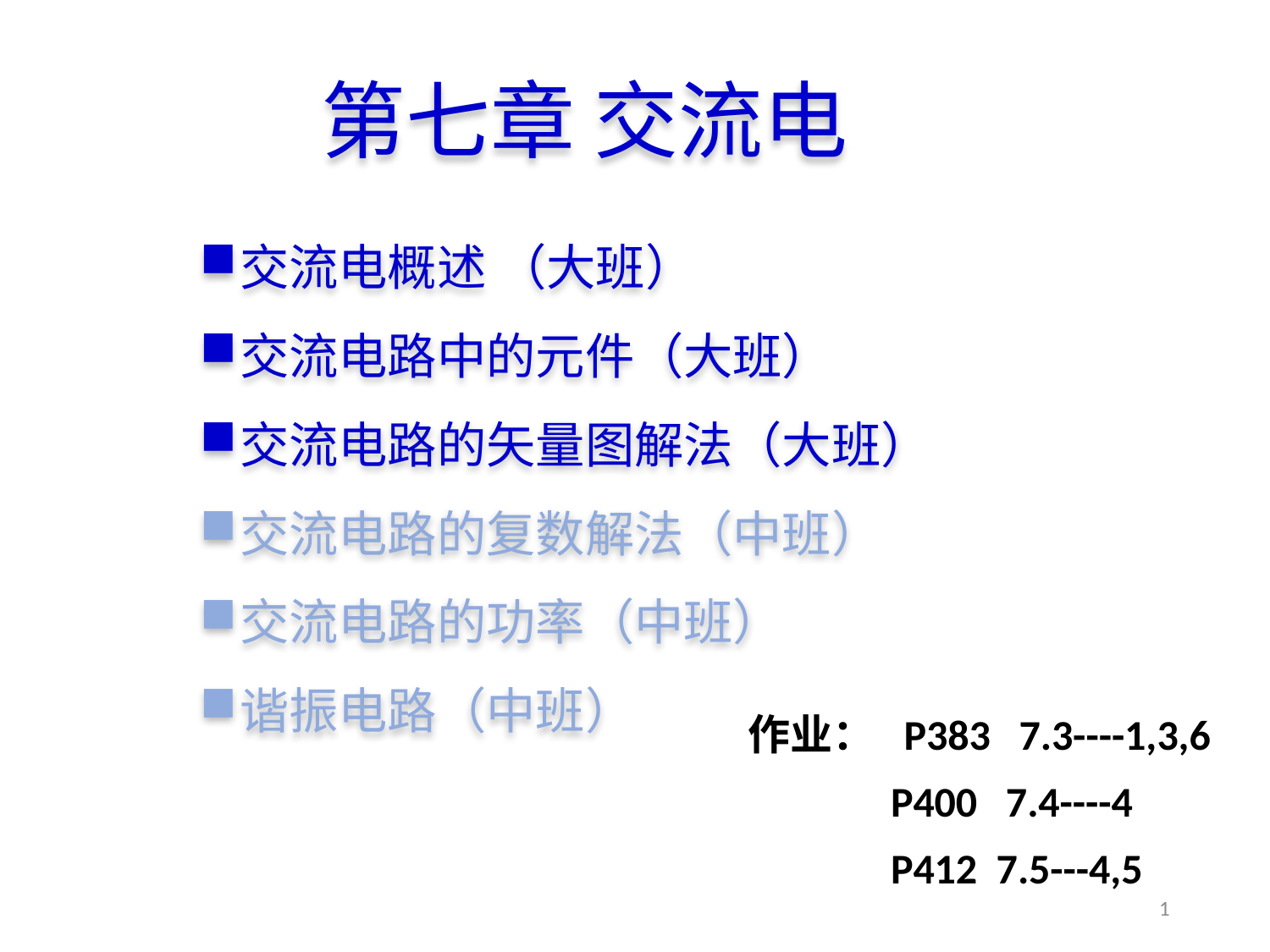

# 第七章 交流电
交流电概述 （大班）
交流电路中的元件（大班）
交流电路的矢量图解法（大班）
交流电路的复数解法（中班）
交流电路的功率（中班）
谐振电路（中班）

作业：  P383   7.3----1,3,6
               P400   7.4----4
               P412  7.5---4,5

1